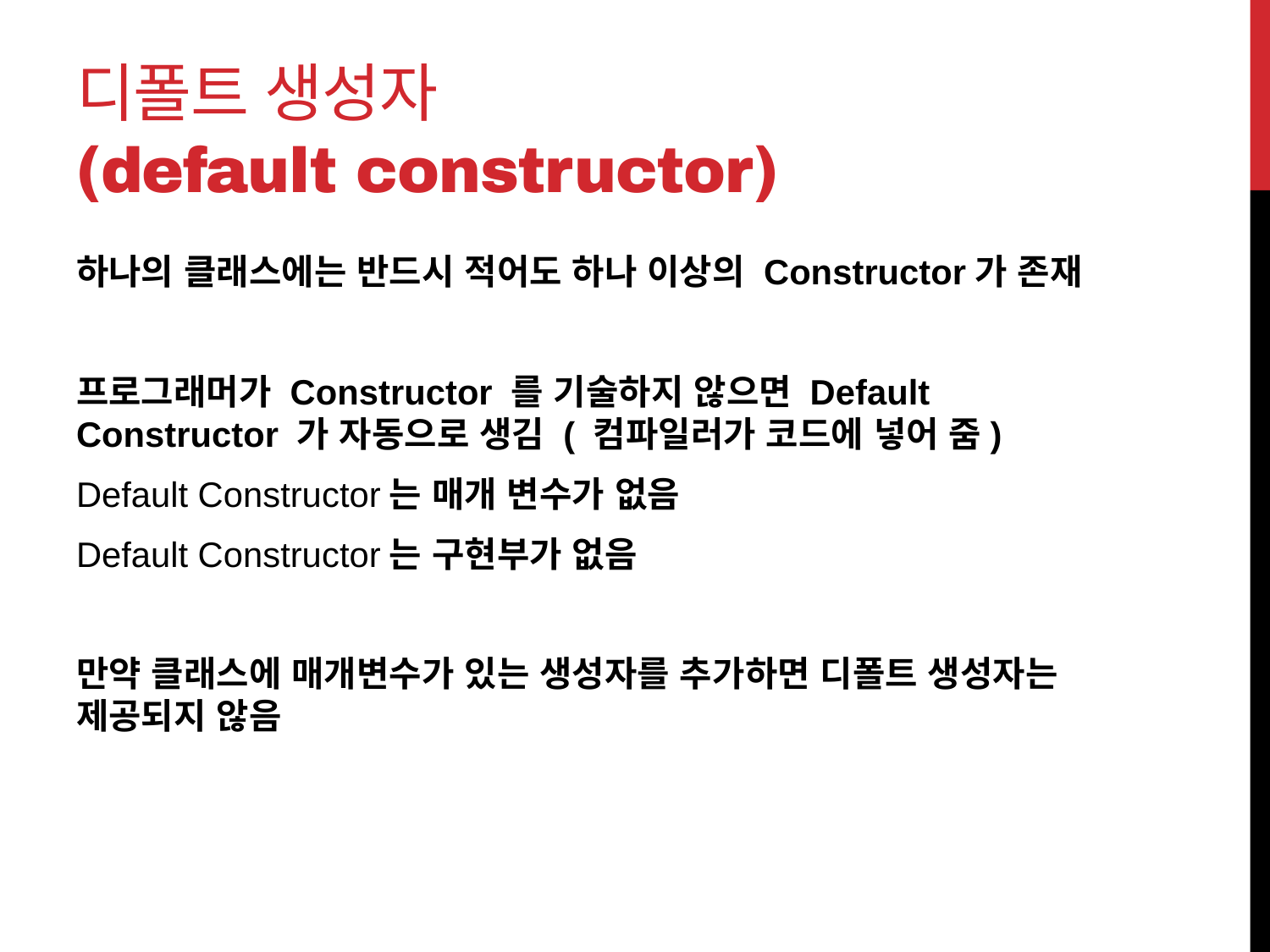

# 디폴트 생성자 (default constructor)
하나의 클래스에는 반드시 적어도 하나 이상의 Constructor가 존재

프로그래머가 Constructor 를 기술하지 않으면 Default Constructor 가 자동으로 생김 ( 컴파일러가 코드에 넣어 줌)
Default Constructor는 매개 변수가 없음
Default Constructor는 구현부가 없음

만약 클래스에 매개변수가 있는 생성자를 추가하면 디폴트 생성자는 제공되지 않음